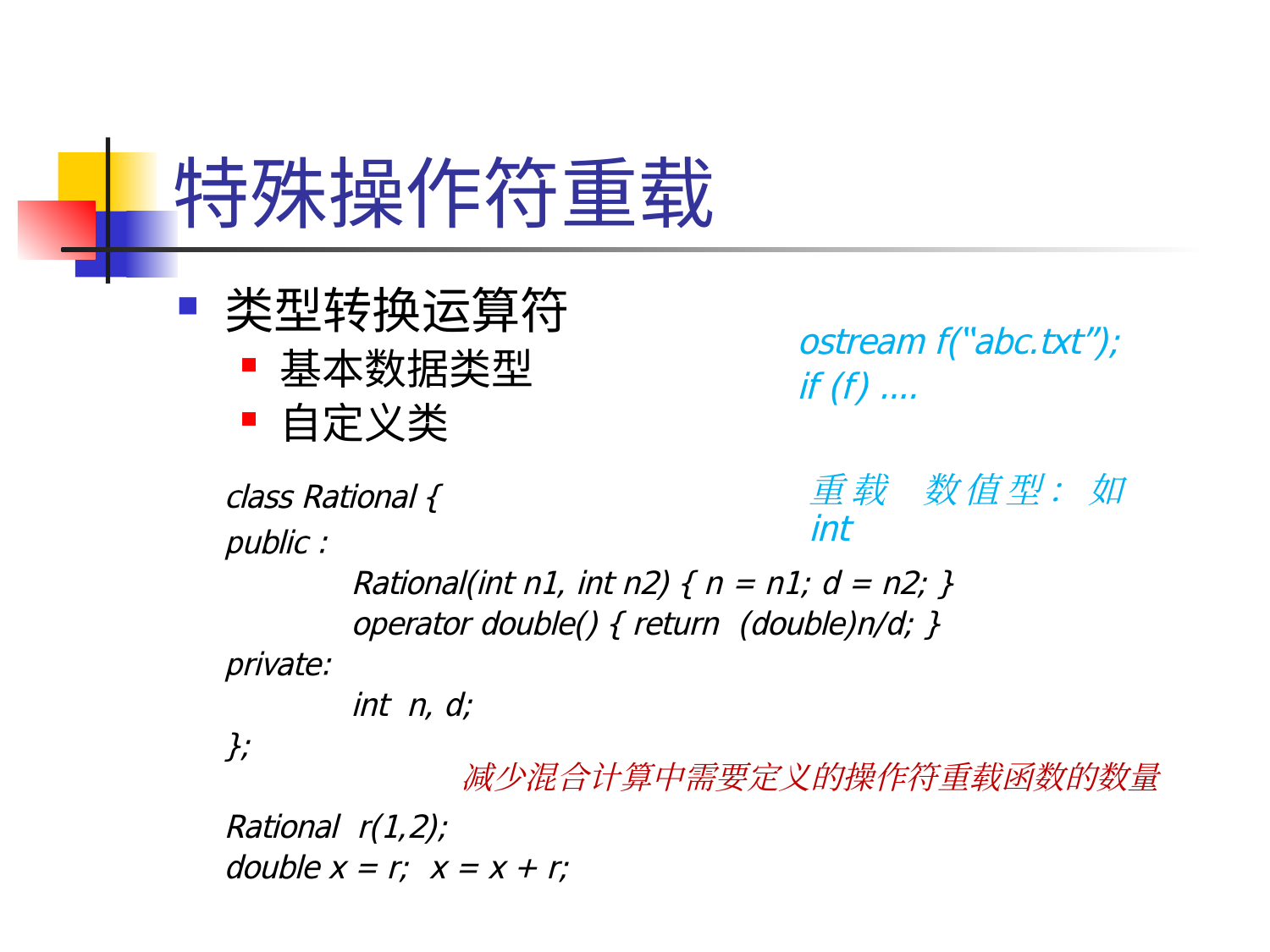

# 特殊操作符重载
类型转换运算符
基本数据类型
自定义类
	class Rational {
	public :
		Rational(int n1, int n2) { n = n1; d = n2; }
		operator double() { return  (double)n/d; }
	private:
		int  n, d;
	};

	Rational  r(1,2);
 	double x = r;  x = x + r;
ostream f(“abc.txt”);
if (f) ….
重载  数值型：如 int
减少混合计算中需要定义的操作符重载函数的数量